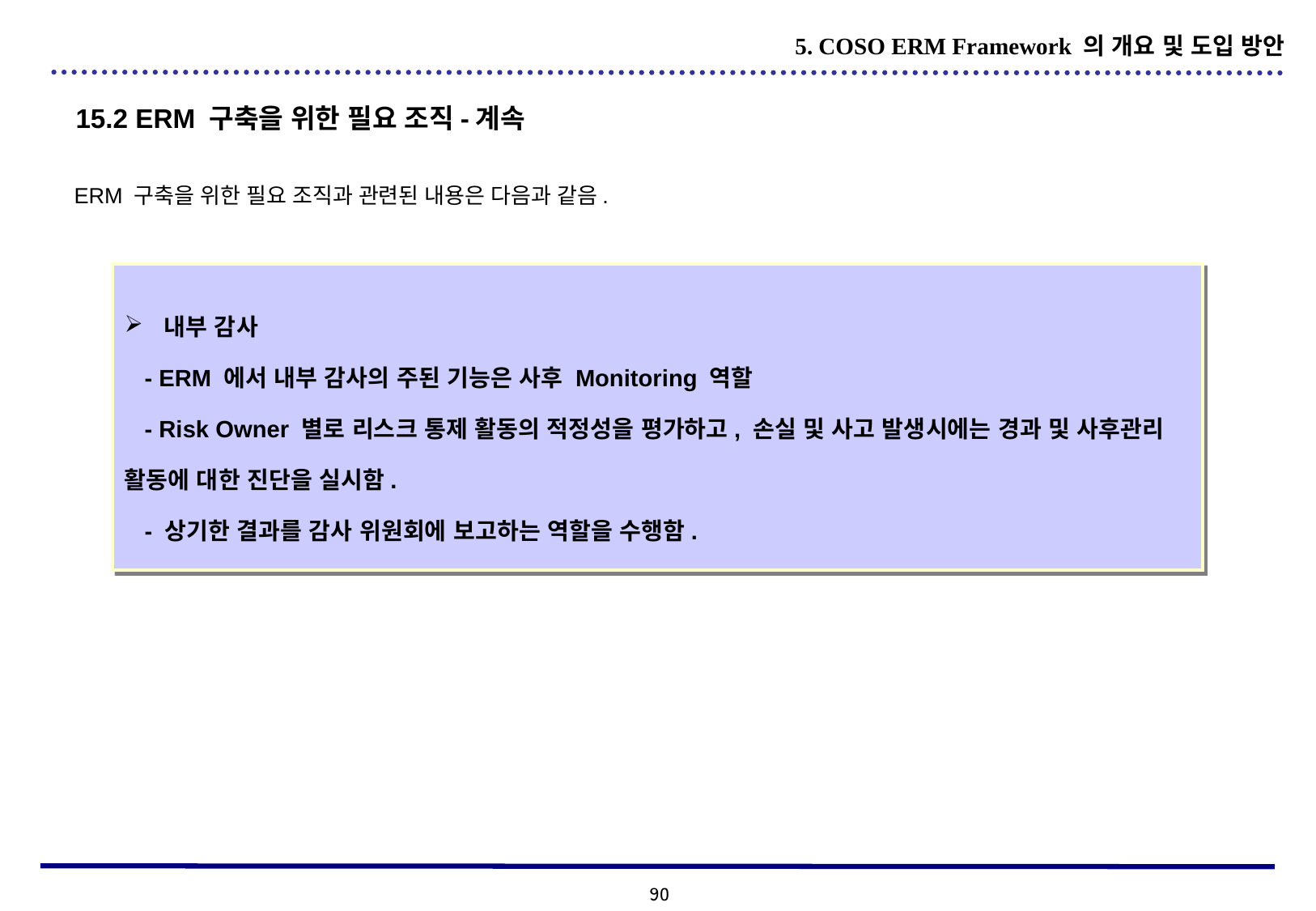

5. COSO ERM Framework 의 개요 및 도입 방안
15.2 ERM 구축을 위한 필요 조직-계속
ERM 구축을 위한 필요 조직과 관련된 내용은 다음과 같음.
 내부 감사
   - ERM 에서 내부 감사의 주된 기능은 사후 Monitoring 역할
   - Risk Owner 별로 리스크 통제 활동의 적정성을 평가하고, 손실 및 사고 발생시에는 경과 및 사후관리 활동에 대한 진단을 실시함.
   - 상기한 결과를 감사 위원회에 보고하는 역할을 수행함.